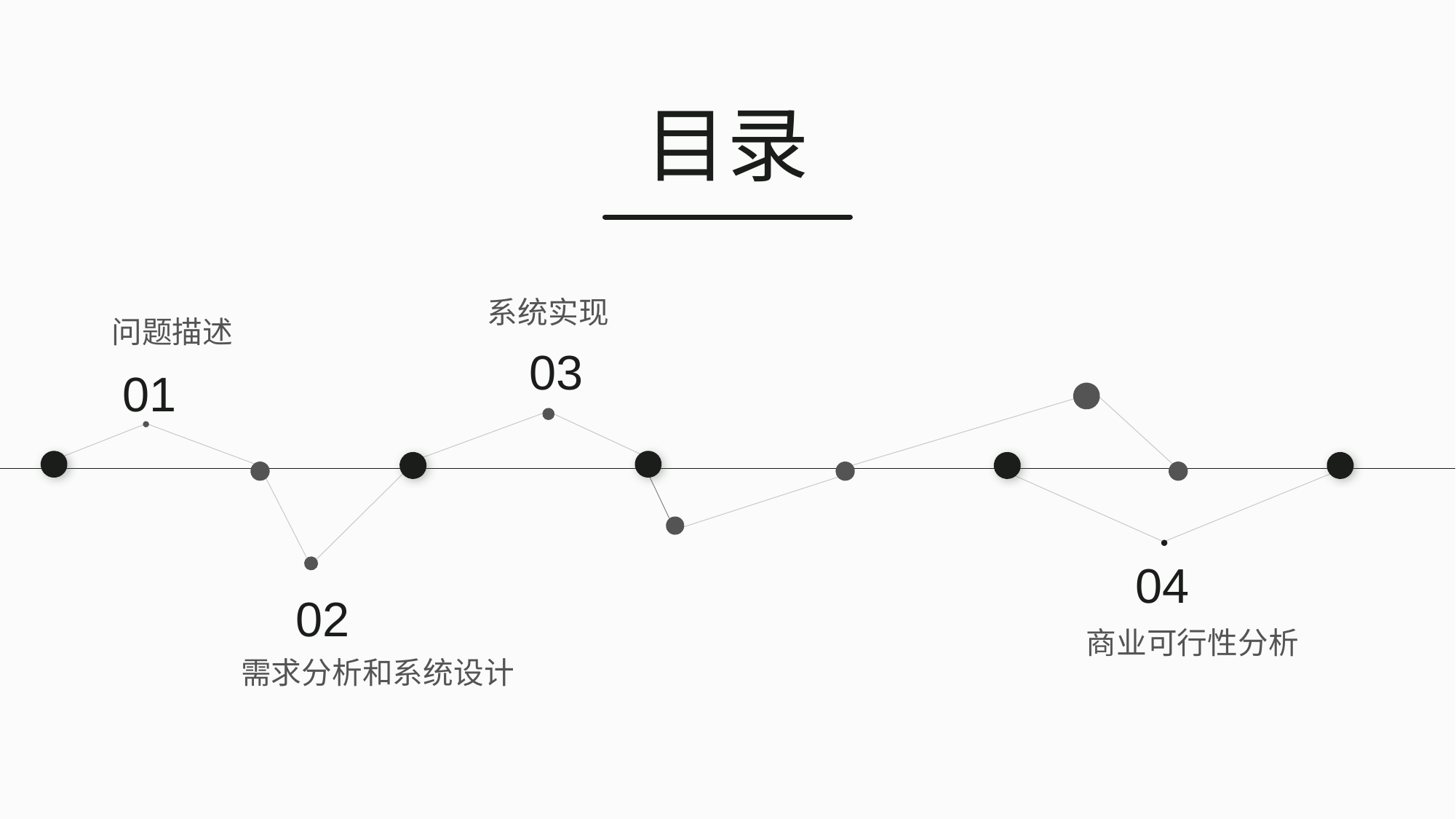

目录
系统实现
问题描述
03
01

04

02
商业可行性分析
需求分析和系统设计